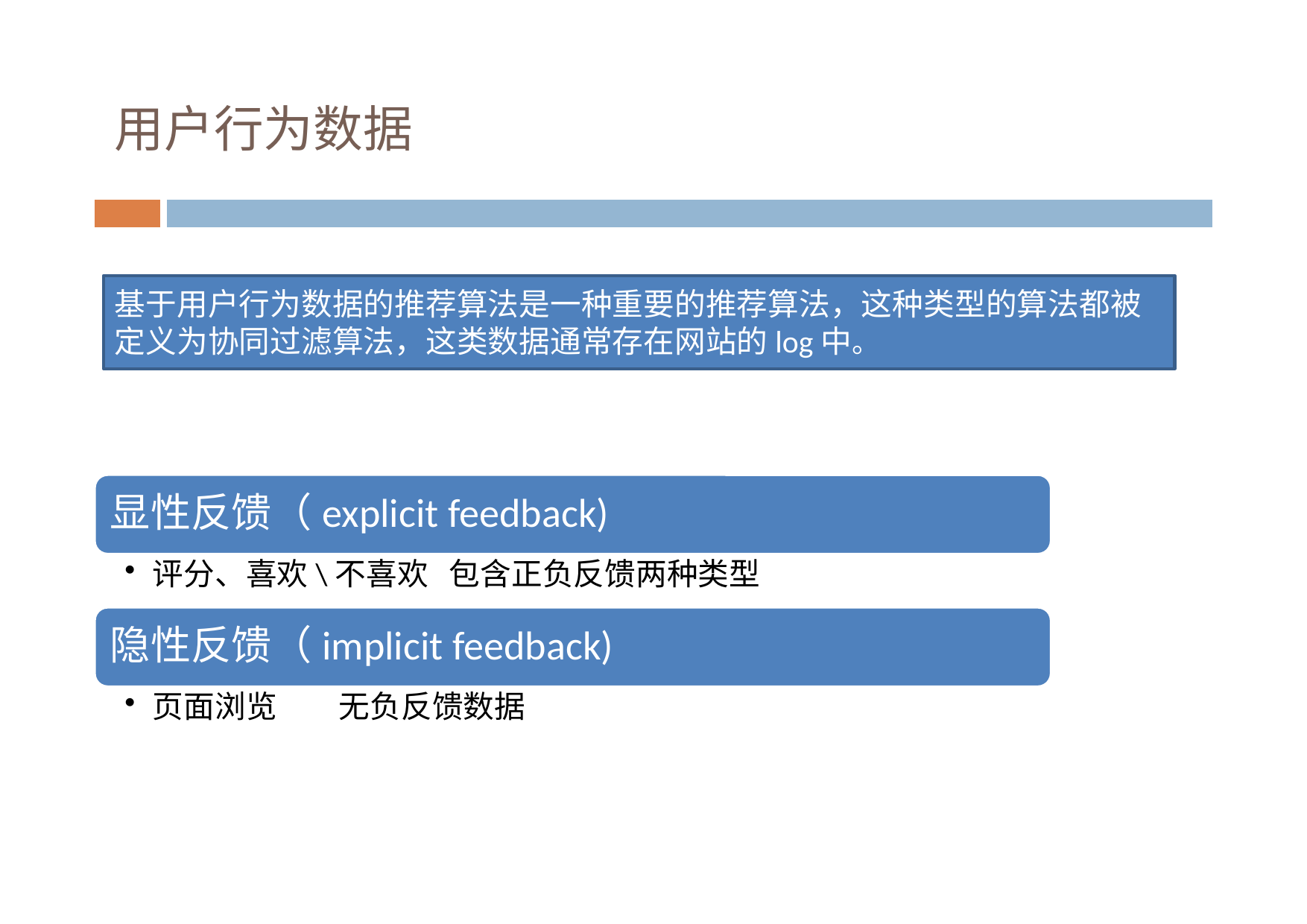

用户行为数据

基于用户行为数据的推荐算法是一种重要的推荐算法，这种类型的算法都被定义为协同过滤算法，这类数据通常存在网站的log中。
显性反馈（explicit feedback)
评分、喜欢\不喜欢   包含正负反馈两种类型
隐性反馈（implicit feedback)
页面浏览         无负反馈数据